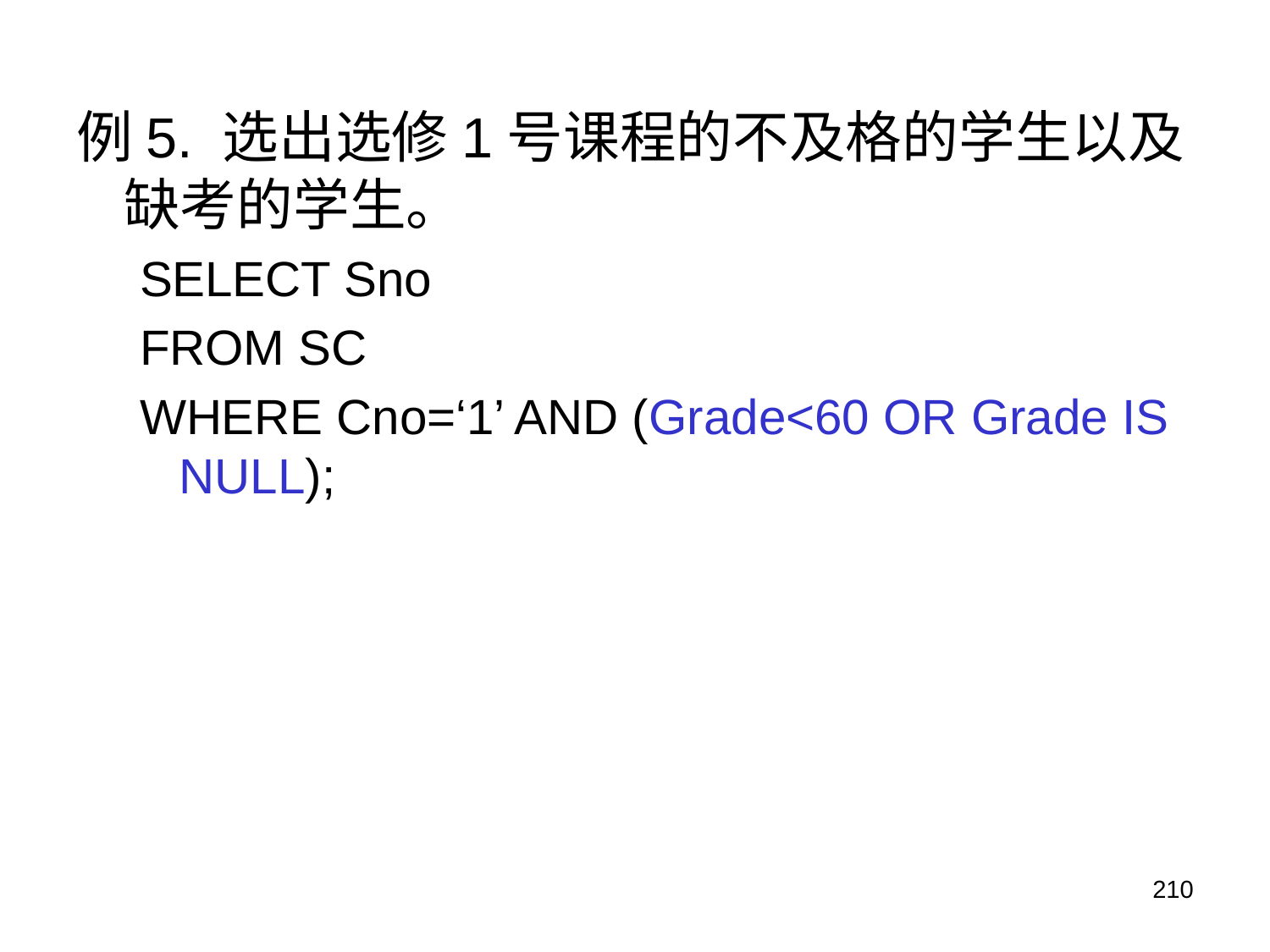

例5. 选出选修1号课程的不及格的学生以及缺考的学生。
SELECT Sno
FROM SC
WHERE Cno=‘1’ AND (Grade<60 OR Grade IS NULL);

210